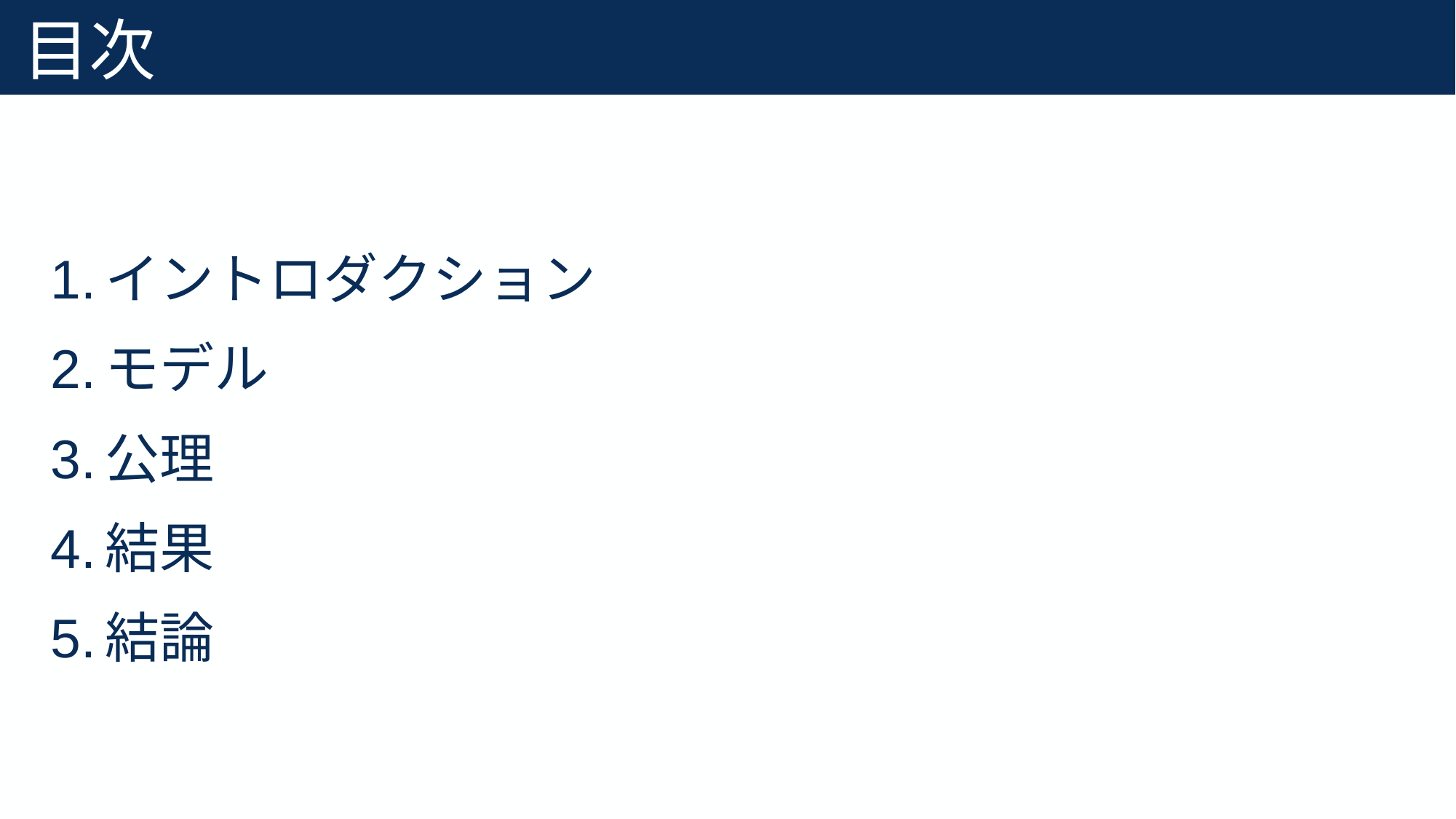

# 目次
2
イントロダクション
モデル
公理
結果
結論